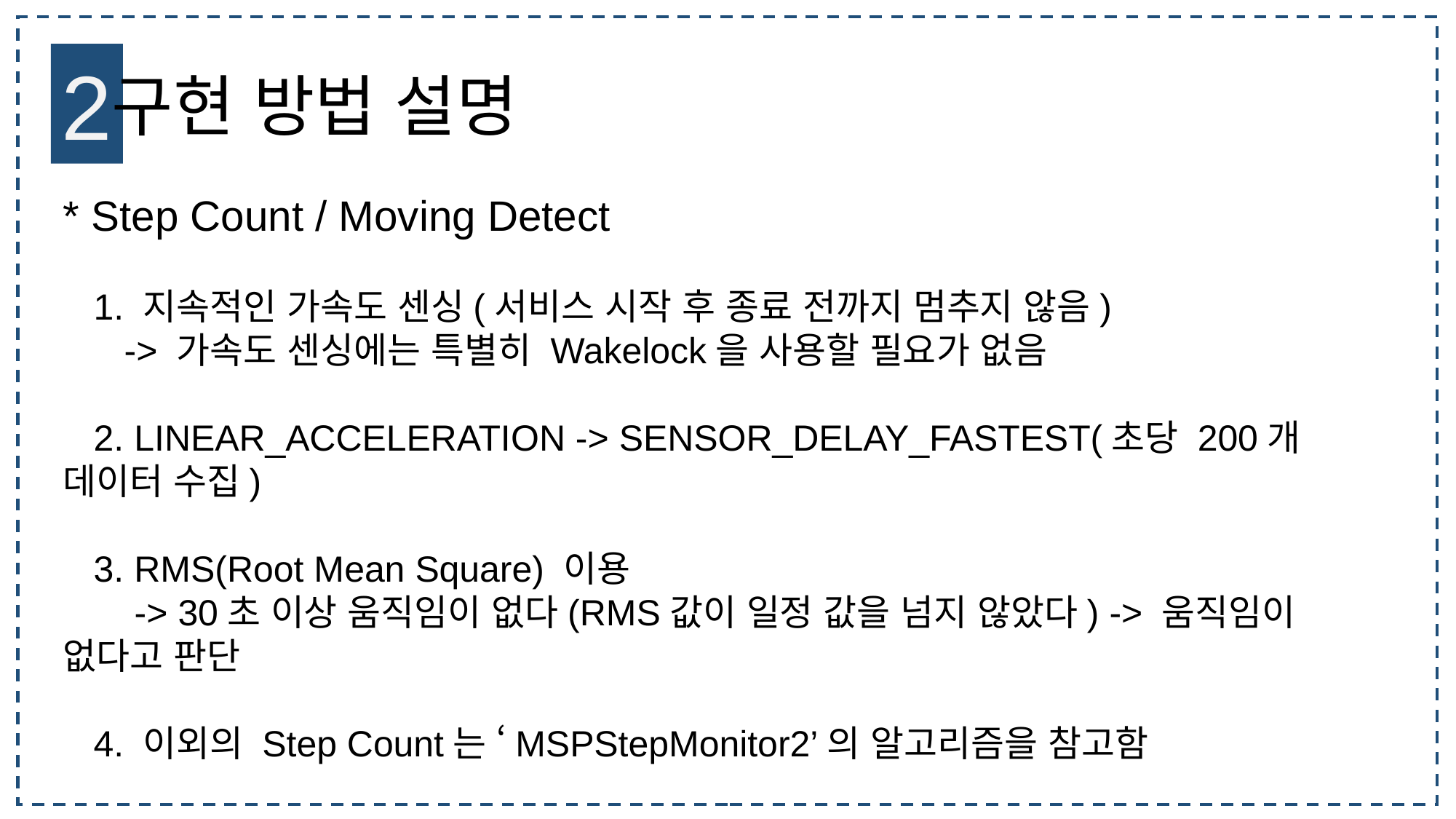

2
구현 방법 설명
* Step Count / Moving Detect

   1. 지속적인 가속도 센싱(서비스 시작 후 종료 전까지 멈추지 않음)
      -> 가속도 센싱에는 특별히 Wakelock을 사용할 필요가 없음

   2. LINEAR_ACCELERATION -> SENSOR_DELAY_FASTEST(초당 200개 데이터 수집)

   3. RMS(Root Mean Square) 이용
       -> 30초 이상 움직임이 없다(RMS값이 일정 값을 넘지 않았다) -> 움직임이 없다고 판단

   4. 이외의 Step Count는 ‘MSPStepMonitor2’의 알고리즘을 참고함